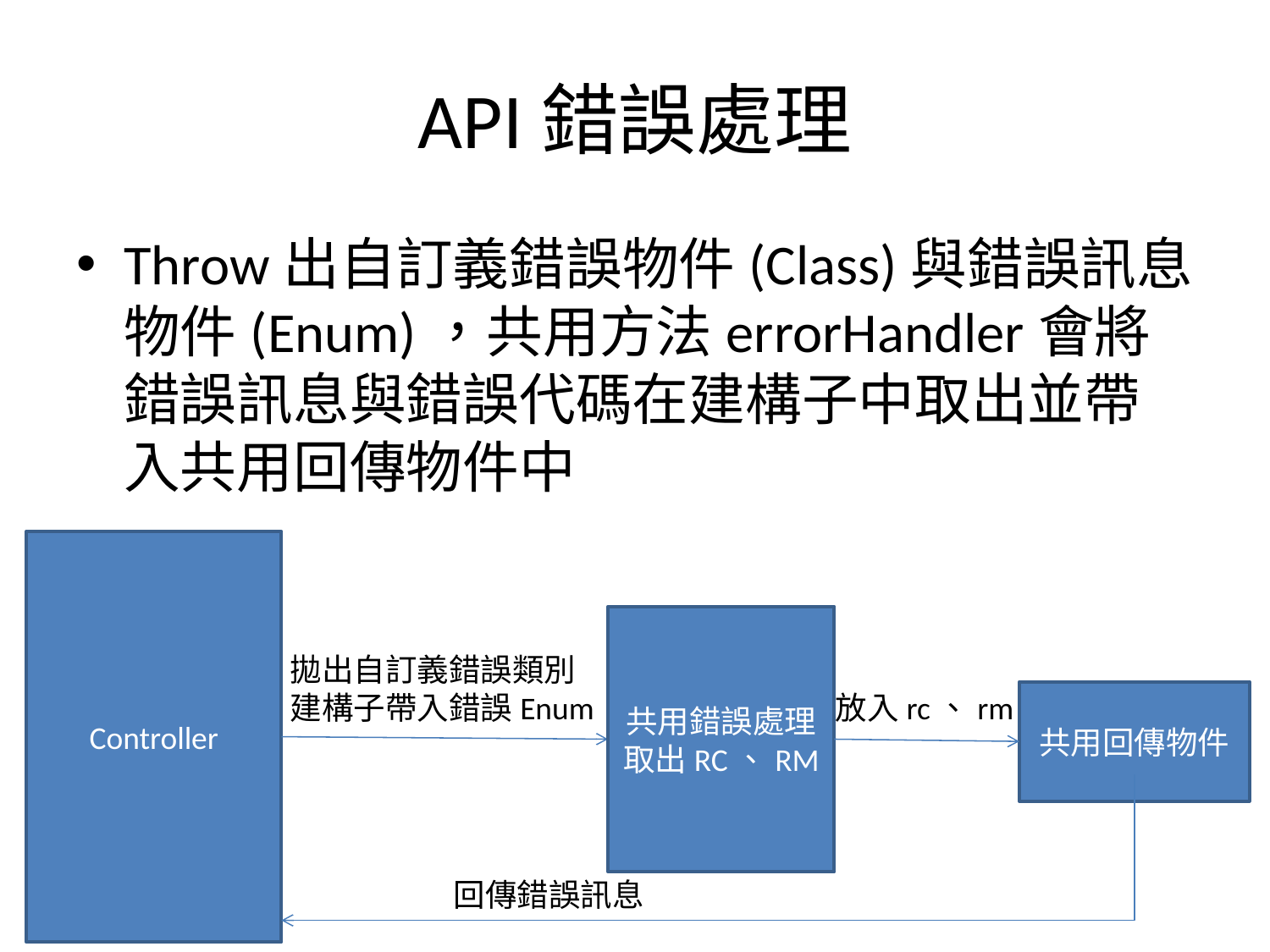

# API錯誤處理
Throw出自訂義錯誤物件(Class)與錯誤訊息物件(Enum)，共用方法errorHandler會將錯誤訊息與錯誤代碼在建構子中取出並帶入共用回傳物件中
Controller
共用錯誤處理取出RC、RM
拋出自訂義錯誤類別
建構子帶入錯誤Enum
放入rc、rm
共用回傳物件
回傳錯誤訊息